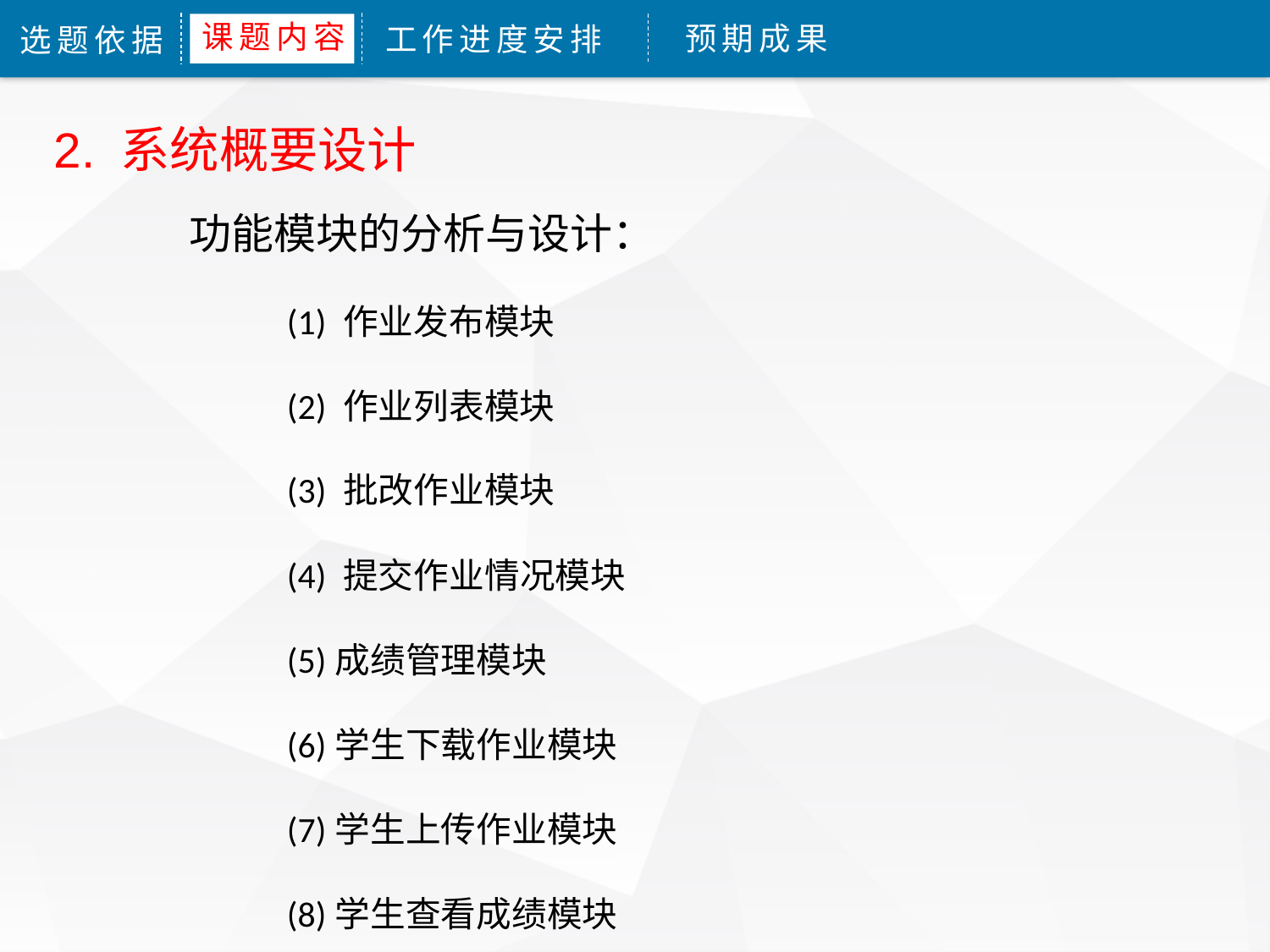

课题内容
预期成果
工作进度安排
选题依据

2. 系统概要设计
功能模块的分析与设计：
(1) 作业发布模块

(2) 作业列表模块

(3) 批改作业模块

(4) 提交作业情况模块

(5)成绩管理模块

(6)学生下载作业模块

(7)学生上传作业模块

(8)学生查看成绩模块